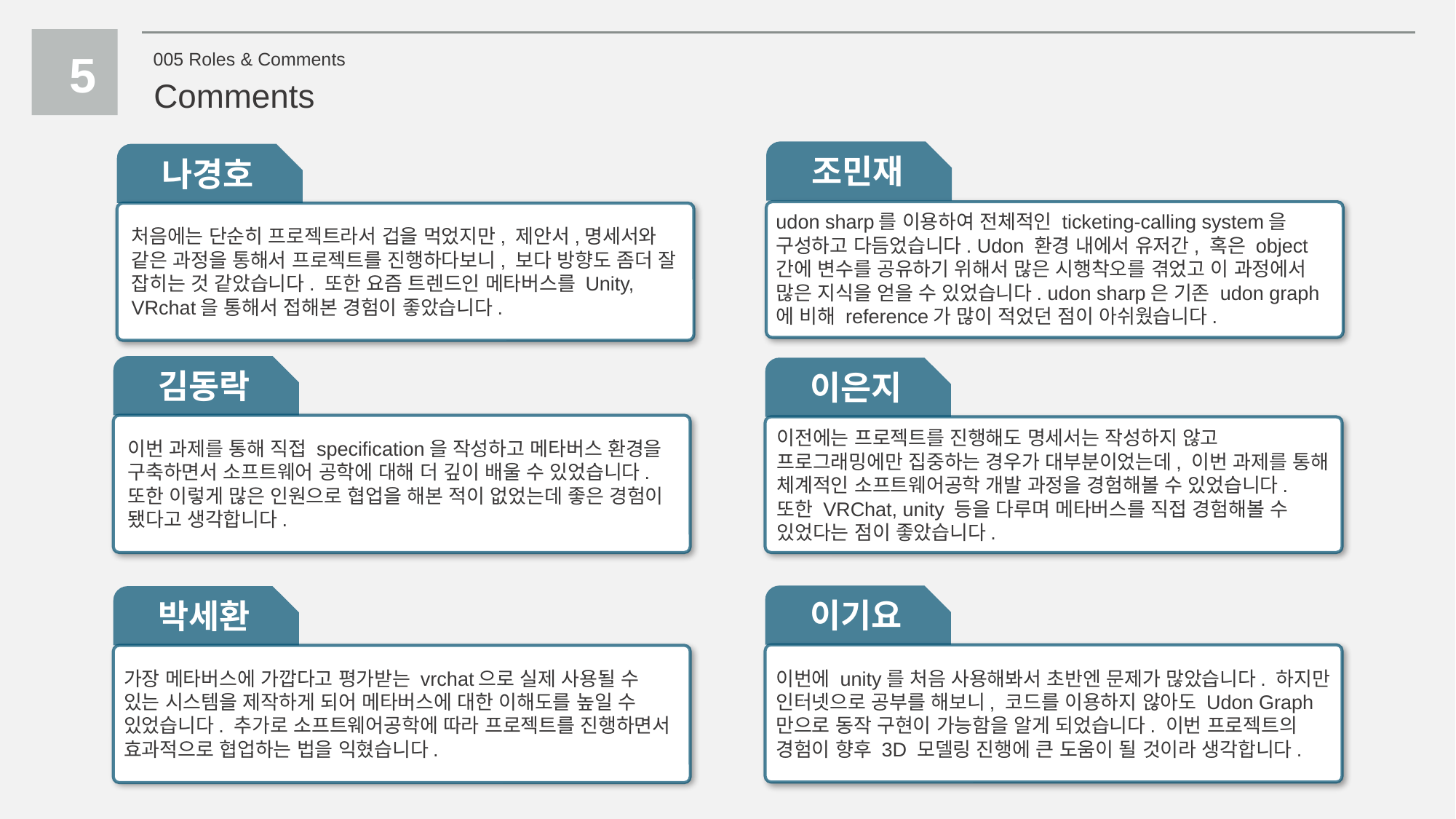

5
005 Roles & Comments
Comments

조민재
나경호

udon sharp를 이용하여 전체적인 ticketing-calling system을 구성하고 다듬었습니다. Udon 환경 내에서 유저간, 혹은 object간에 변수를 공유하기 위해서 많은 시행착오를 겪었고 이 과정에서 많은 지식을 얻을 수 있었습니다. udon sharp은 기존 udon graph에 비해 reference가 많이 적었던 점이 아쉬웠습니다.
처음에는 단순히 프로젝트라서 겁을 먹었지만, 제안서,명세서와 같은 과정을 통해서 프로젝트를 진행하다보니, 보다 방향도 좀더 잘 잡히는 것 같았습니다. 또한 요즘 트렌드인 메타버스를 Unity, VRchat을 통해서 접해본 경험이 좋았습니다.

김동락
이은지

이전에는 프로젝트를 진행해도 명세서는 작성하지 않고 프로그래밍에만 집중하는 경우가 대부분이었는데, 이번 과제를 통해 체계적인 소프트웨어공학 개발 과정을 경험해볼 수 있었습니다. 또한 VRChat, unity 등을 다루며 메타버스를 직접 경험해볼 수 있었다는 점이 좋았습니다.
이번 과제를 통해 직접 specification을 작성하고 메타버스 환경을 구축하면서 소프트웨어 공학에 대해 더 깊이 배울 수 있었습니다. 또한 이렇게 많은 인원으로 협업을 해본 적이 없었는데 좋은 경험이 됐다고 생각합니다.

이기요
박세환

가장 메타버스에 가깝다고 평가받는 vrchat으로 실제 사용될 수 있는 시스템을 제작하게 되어 메타버스에 대한 이해도를 높일 수 있었습니다. 추가로 소프트웨어공학에 따라 프로젝트를 진행하면서 효과적으로 협업하는 법을 익혔습니다.
이번에 unity를 처음 사용해봐서 초반엔 문제가 많았습니다. 하지만 인터넷으로 공부를 해보니, 코드를 이용하지 않아도 Udon Graph만으로 동작 구현이 가능함을 알게 되었습니다. 이번 프로젝트의 경험이 향후 3D 모델링 진행에 큰 도움이 될 것이라 생각합니다.